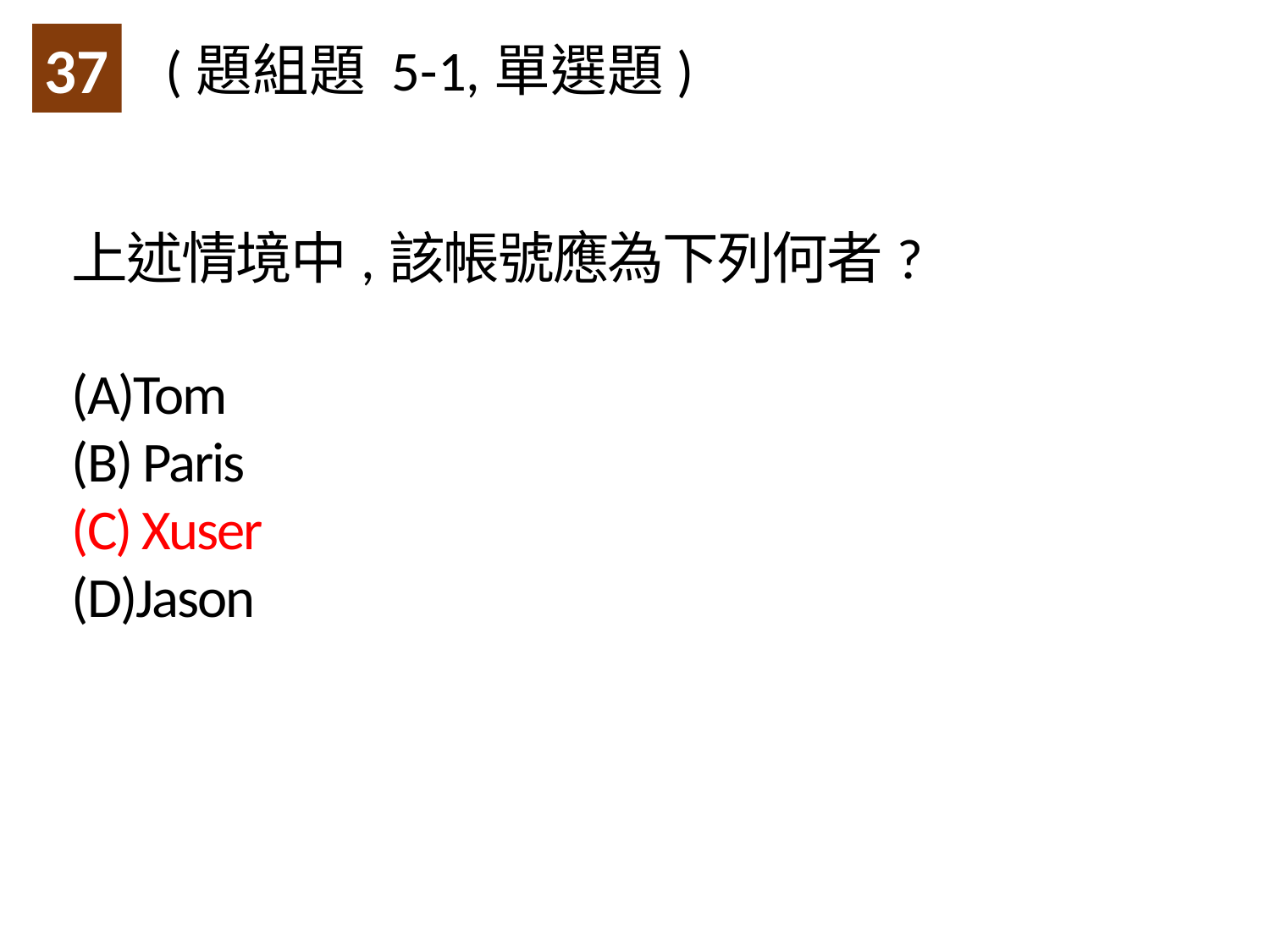

37
(題組題 5-1,單選題)
上述情境中,該帳號應為下列何者?

(A)Tom
(B) Paris
(C) Xuser
(D)Jason